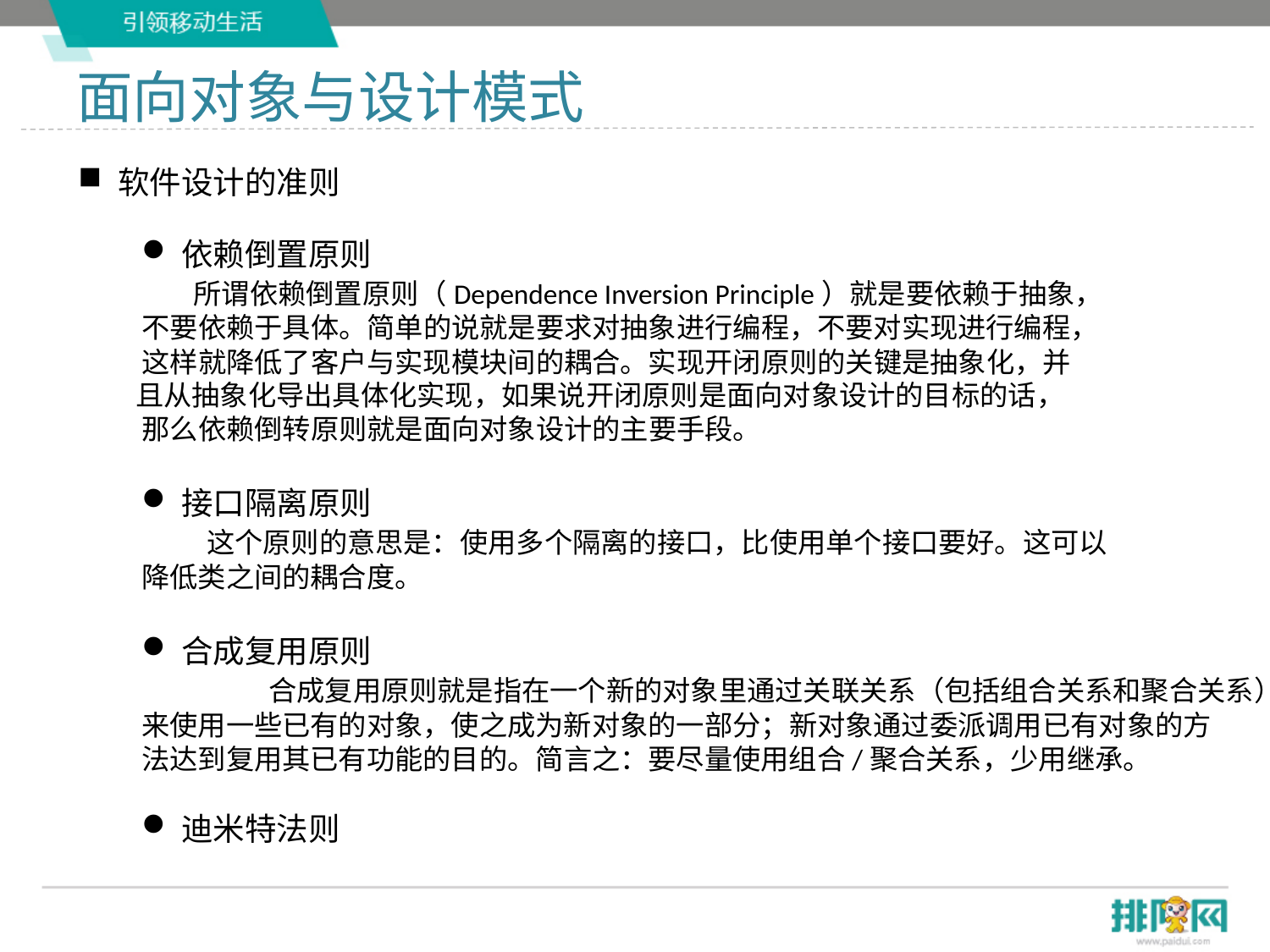

# 面向对象与设计模式

软件设计的准则

依赖倒置原则
               所谓依赖倒置原则（Dependence Inversion Principle）就是要依赖于抽象，
         不要依赖于具体。简单的说就是要求对抽象进行编程，不要对实现进行编程，
         这样就降低了客户与实现模块间的耦合。实现开闭原则的关键是抽象化，并
        且从抽象化导出具体化实现，如果说开闭原则是面向对象设计的目标的话，
         那么依赖倒转原则就是面向对象设计的主要手段。

接口隔离原则
        这个原则的意思是：使用多个隔离的接口，比使用单个接口要好。这可以
降低类之间的耦合度。

合成复用原则
	合成复用原则就是指在一个新的对象里通过关联关系（包括组合关系和聚合关系）
来使用一些已有的对象，使之成为新对象的一部分；新对象通过委派调用已有对象的方
法达到复用其已有功能的目的。简言之：要尽量使用组合/聚合关系，少用继承。

迪米特法则